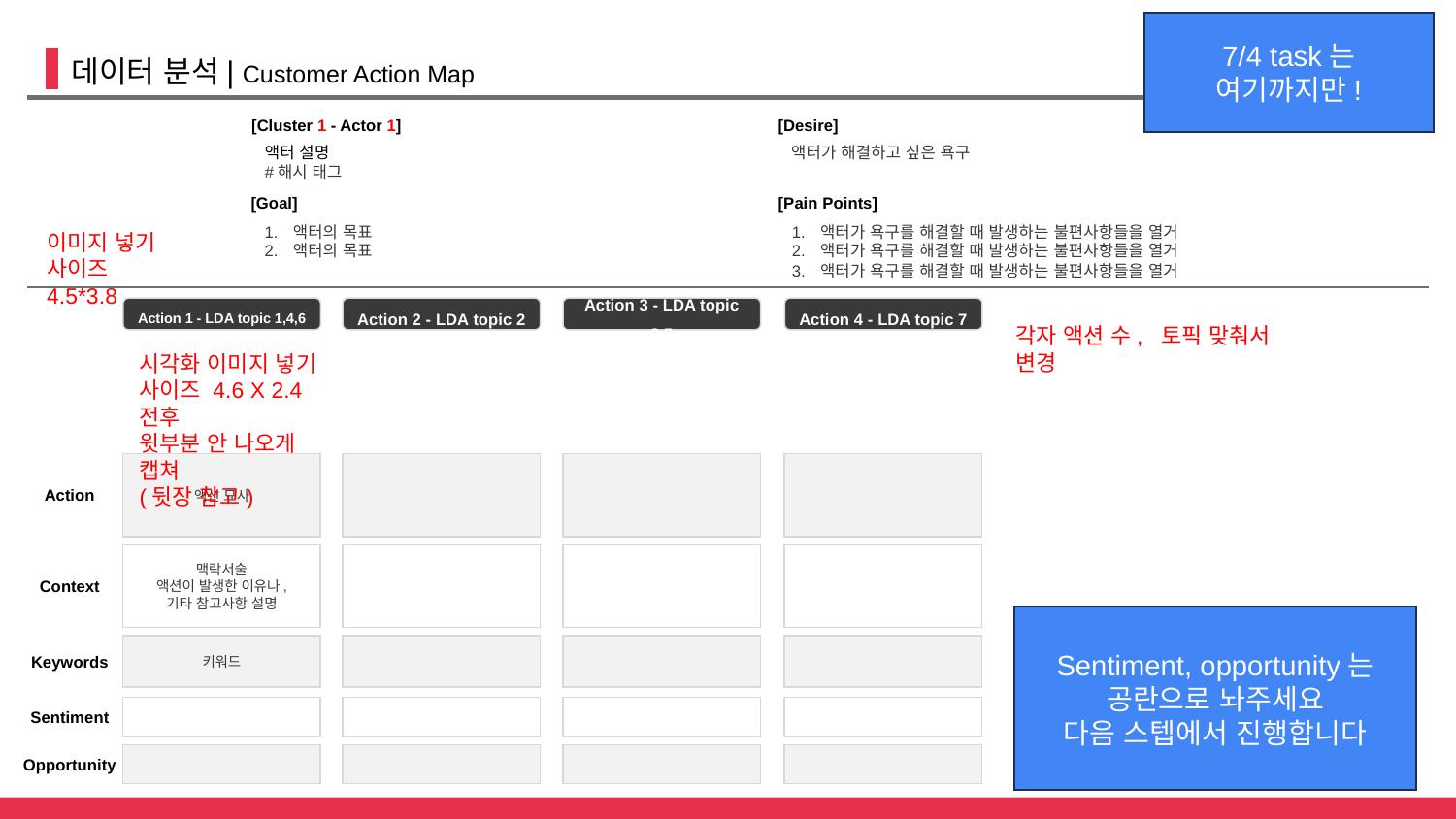

7/4 task는
여기까지만!
데이터 분석| Customer Action Map

[Cluster 1 - Actor 1]
[Desire]
액터 설명
#해시 태그
액터가 해결하고 싶은 욕구
[Goal]
[Pain Points]
액터의 목표
액터의 목표
액터가 욕구를 해결할 때 발생하는 불편사항들을 열거
액터가 욕구를 해결할 때 발생하는 불편사항들을 열거
액터가 욕구를 해결할 때 발생하는 불편사항들을 열거
이미지 넣기
사이즈 4.5*3.8
Action 1 - LDA topic 1,4,6
Action 2 - LDA topic 2
Action 3 - LDA topic 3,5
Action 4 - LDA topic 7
각자 액션 수,  토픽 맞춰서 변경
시각화 이미지 넣기
사이즈 4.6 X 2.4 전후
윗부분 안 나오게 캡쳐
(뒷장 참고)
Action
액션 묘사

Context
맥락서술
액션이 발생한 이유나,
기타 참고사항 설명

Sentiment, opportunity는
공란으로 놔주세요
다음 스텝에서 진행합니다
Keywords
키워드

Sentiment

Opportunity